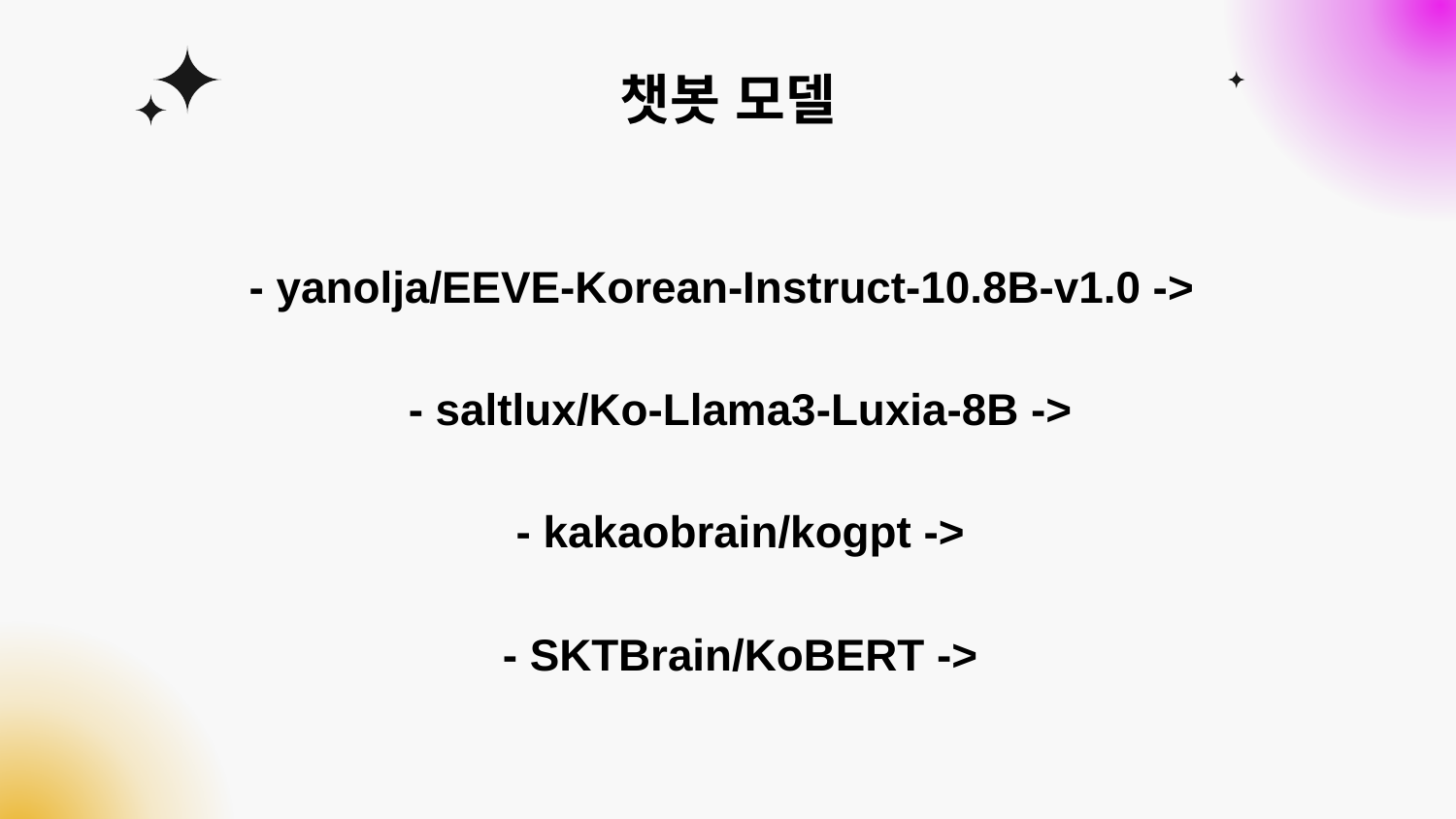

# 챗봇 모델

- yanolja/EEVE-Korean-Instruct-10.8B-v1.0 ->

   - saltlux/Ko-Llama3-Luxia-8B ->

   - kakaobrain/kogpt ->

   - SKTBrain/KoBERT ->